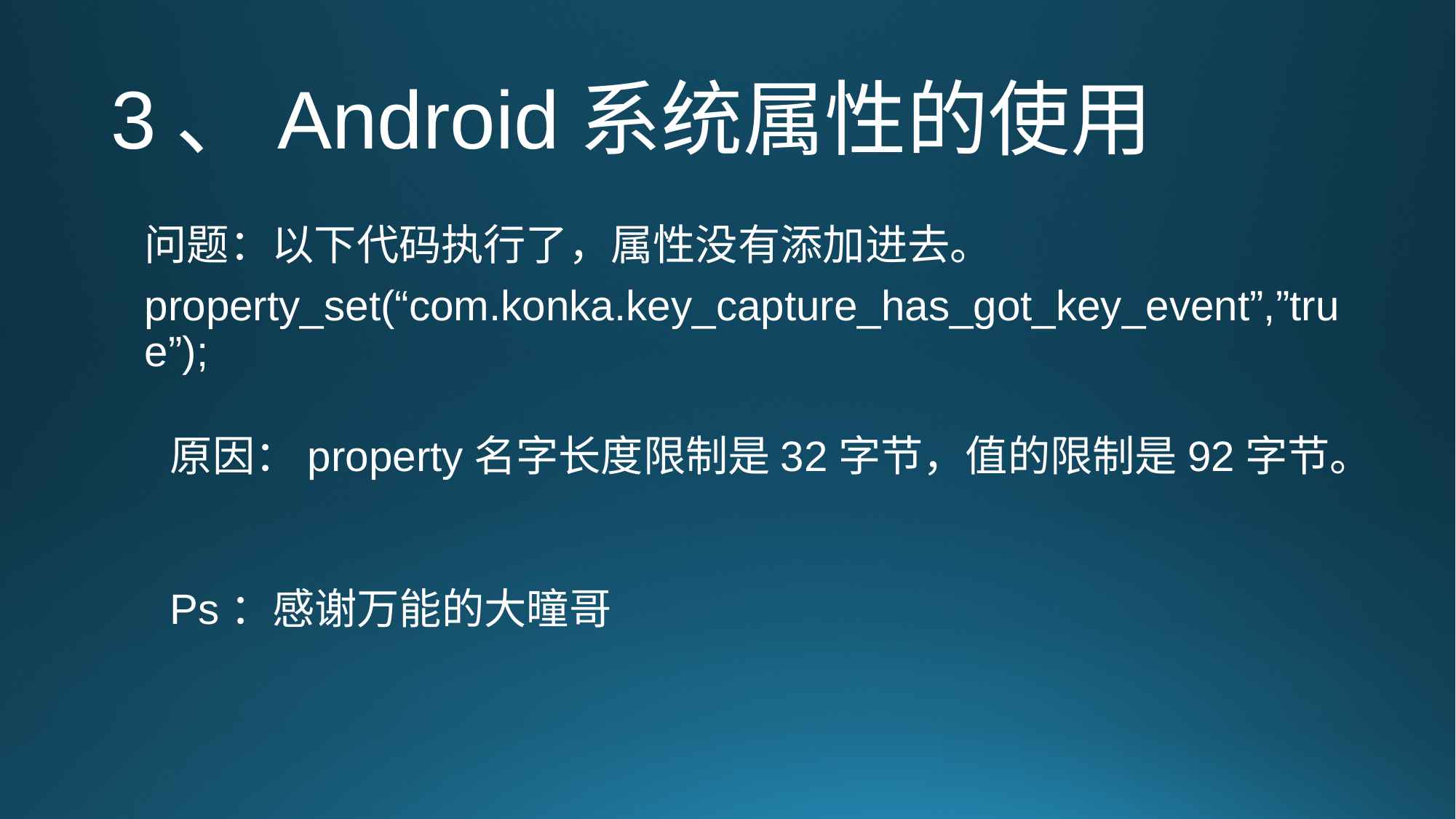

# 3、Android系统属性的使用
问题：以下代码执行了，属性没有添加进去。
property_set(“com.konka.key_capture_has_got_key_event”,”true”);

原因：property名字长度限制是32字节，值的限制是92字节。

Ps：感谢万能的大曈哥